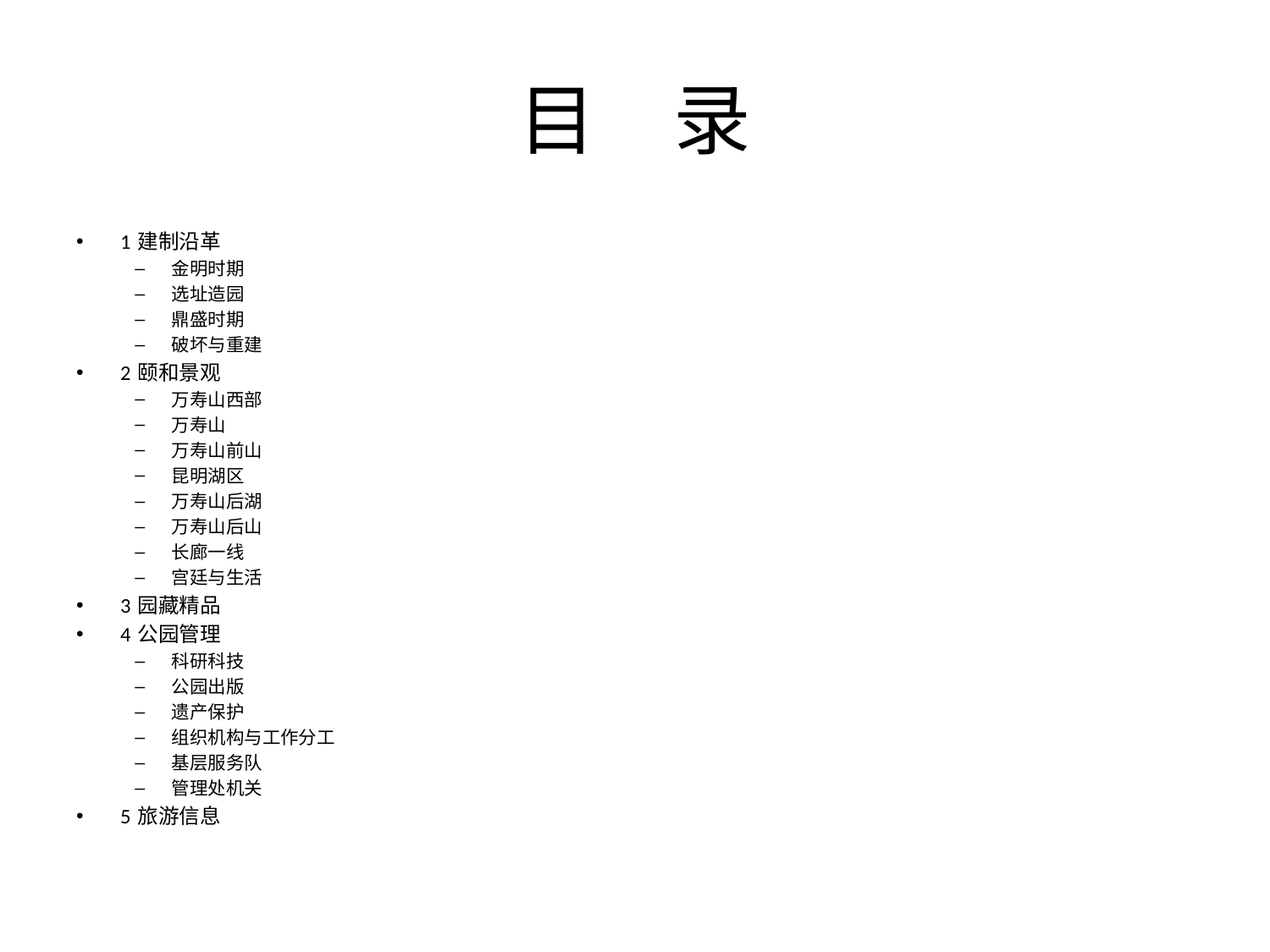

# 目　录
1 建制沿革
金明时期
选址造园
鼎盛时期
破坏与重建
2 颐和景观
万寿山西部
万寿山
万寿山前山
昆明湖区
万寿山后湖
万寿山后山
长廊一线
宫廷与生活
3 园藏精品
4 公园管理
科研科技
公园出版
遗产保护
组织机构与工作分工
基层服务队
管理处机关
5 旅游信息